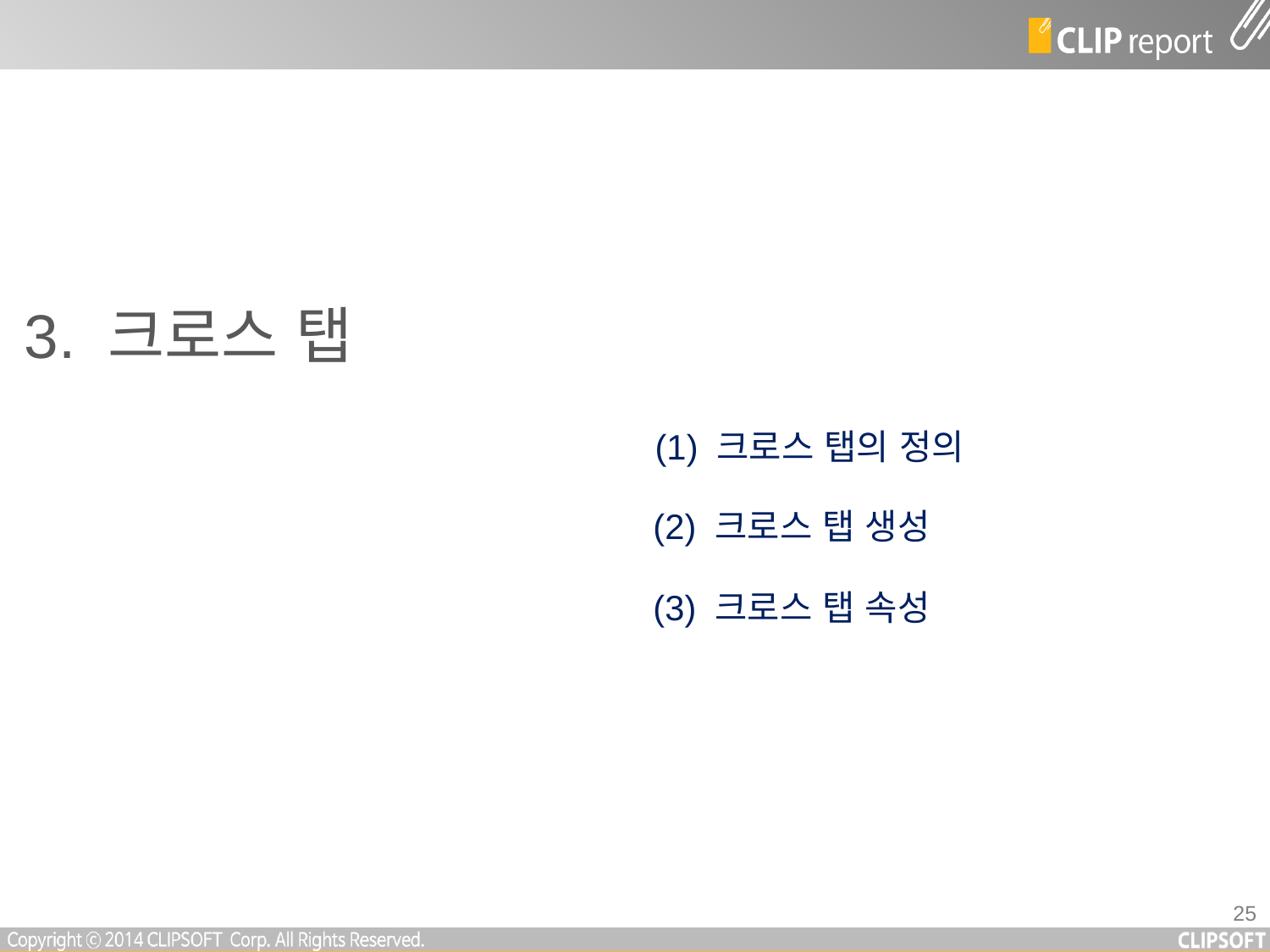

3. 크로스 탭
(1) 크로스 탭의 정의
(2) 크로스 탭 생성
(3) 크로스 탭 속성